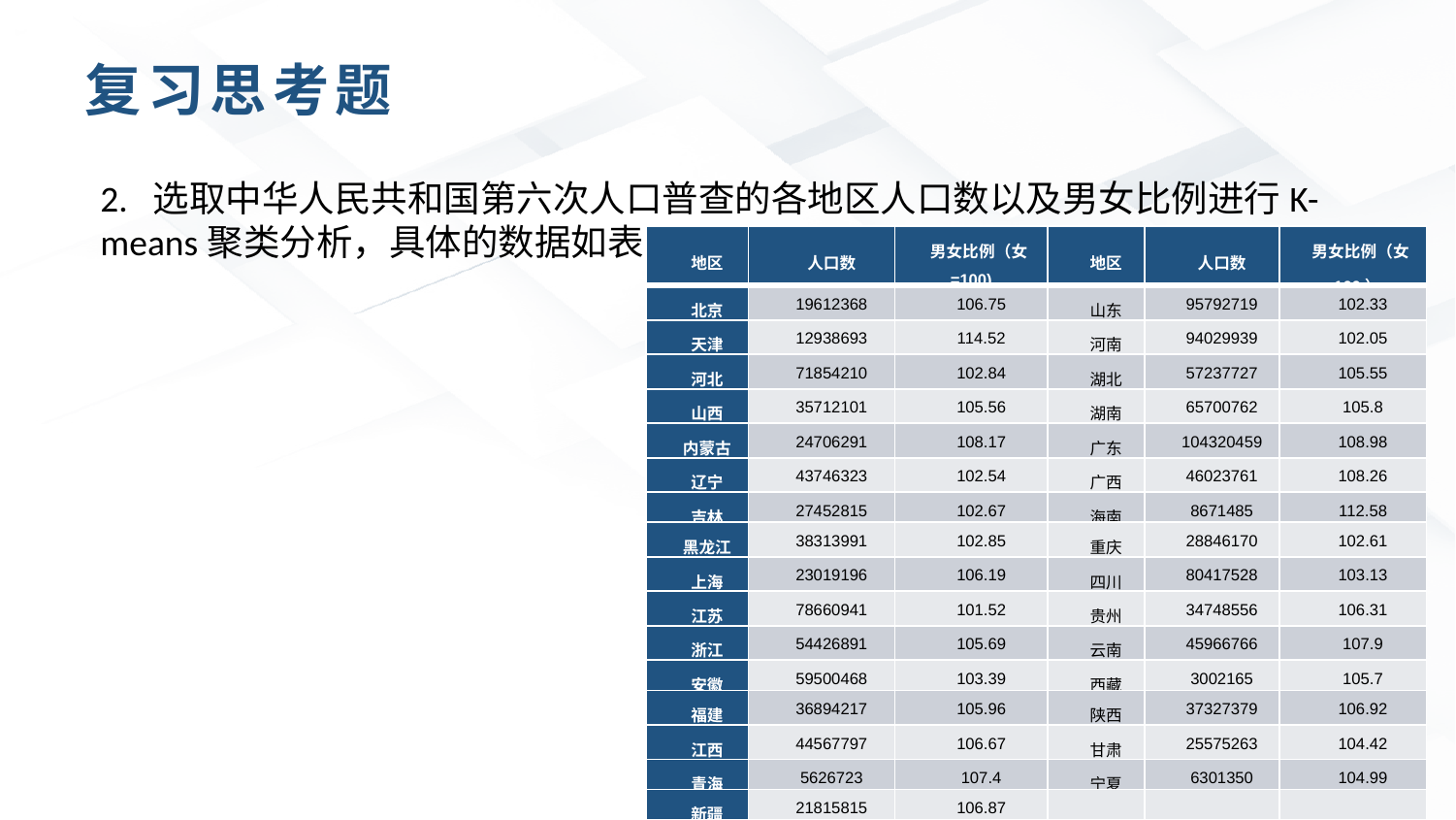

复习思考题
2.  选取中华人民共和国第六次人口普查的各地区人口数以及男女比例进行K-means聚类分析，具体的数据如表 11‑3。
| 地区 | 人口数 | 男女比例（女=100) | 地区 | 人口数 | 男女比例（女=100） |
| --- | --- | --- | --- | --- | --- |
| 北京 | 19612368 | 106.75 | 山东 | 95792719 | 102.33 |
| 天津 | 12938693 | 114.52 | 河南 | 94029939 | 102.05 |
| 河北 | 71854210 | 102.84 | 湖北 | 57237727 | 105.55 |
| 山西 | 35712101 | 105.56 | 湖南 | 65700762 | 105.8 |
| 内蒙古 | 24706291 | 108.17 | 广东 | 104320459 | 108.98 |
| 辽宁 | 43746323 | 102.54 | 广西 | 46023761 | 108.26 |
| 吉林 | 27452815 | 102.67 | 海南 | 8671485 | 112.58 |
| 黑龙江 | 38313991 | 102.85 | 重庆 | 28846170 | 102.61 |
| 上海 | 23019196 | 106.19 | 四川 | 80417528 | 103.13 |
| 江苏 | 78660941 | 101.52 | 贵州 | 34748556 | 106.31 |
| 浙江 | 54426891 | 105.69 | 云南 | 45966766 | 107.9 |
| 安徽 | 59500468 | 103.39 | 西藏 | 3002165 | 105.7 |
| 福建 | 36894217 | 105.96 | 陕西 | 37327379 | 106.92 |
| 江西 | 44567797 | 106.67 | 甘肃 | 25575263 | 104.42 |
| 青海 | 5626723 | 107.4 | 宁夏 | 6301350 | 104.99 |
| 新疆 | 21815815 | 106.87 |  |  |  |